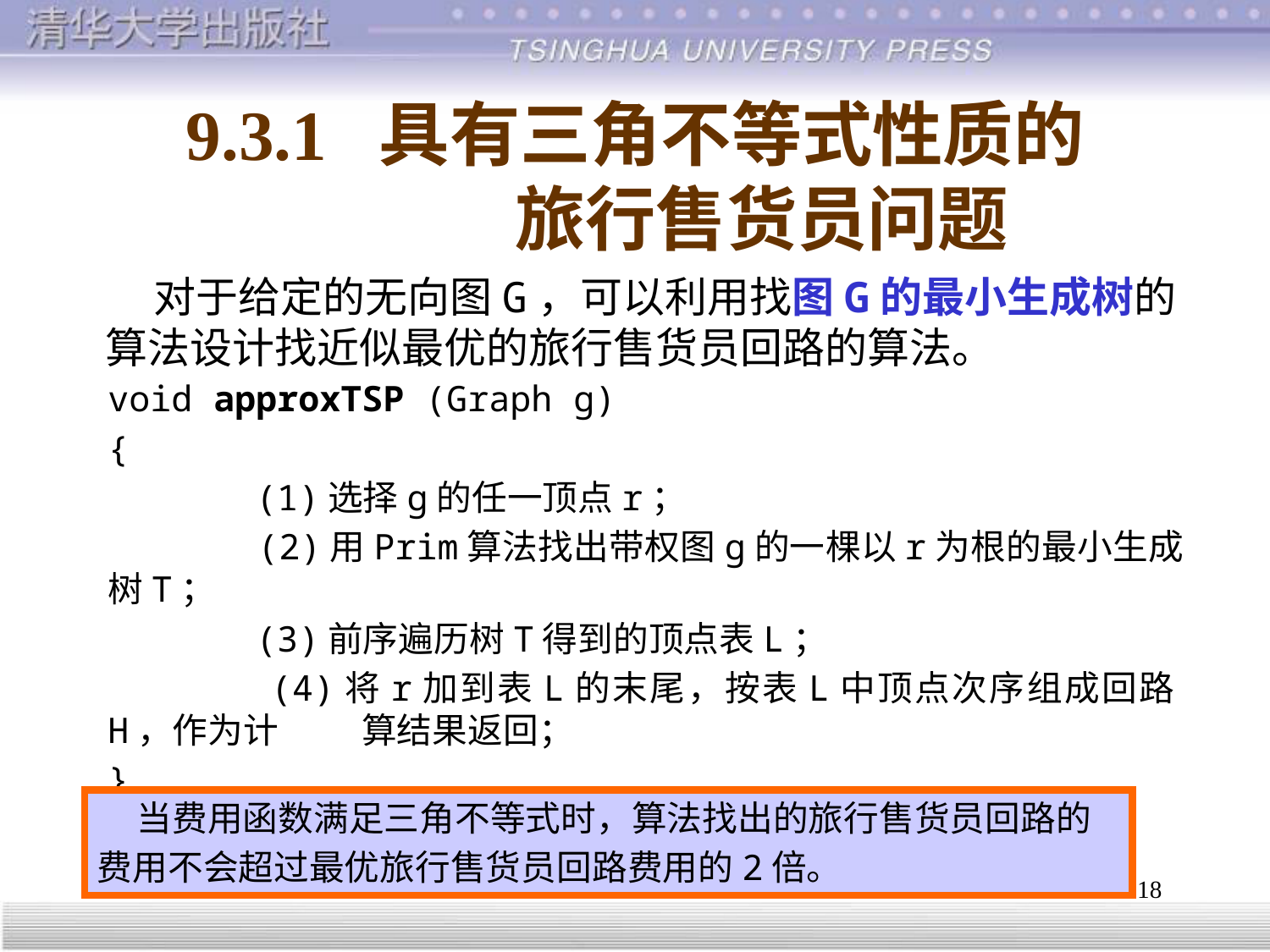

# 9.3.1  具有三角不等式性质的 旅行售货员问题
    对于给定的无向图G，可以利用找图G的最小生成树的算法设计找近似最优的旅行售货员回路的算法。
void approxTSP (Graph g)
{
       (1)选择g的任一顶点r；
       (2)用Prim算法找出带权图g的一棵以r为根的最小生成树T；
       (3)前序遍历树T得到的顶点表L；
       (4)将r加到表L的末尾，按表L中顶点次序组成回路H，作为计	算结果返回；
}
    当费用函数满足三角不等式时，算法找出的旅行售货员回路的费用不会超过最优旅行售货员回路费用的2倍。
318